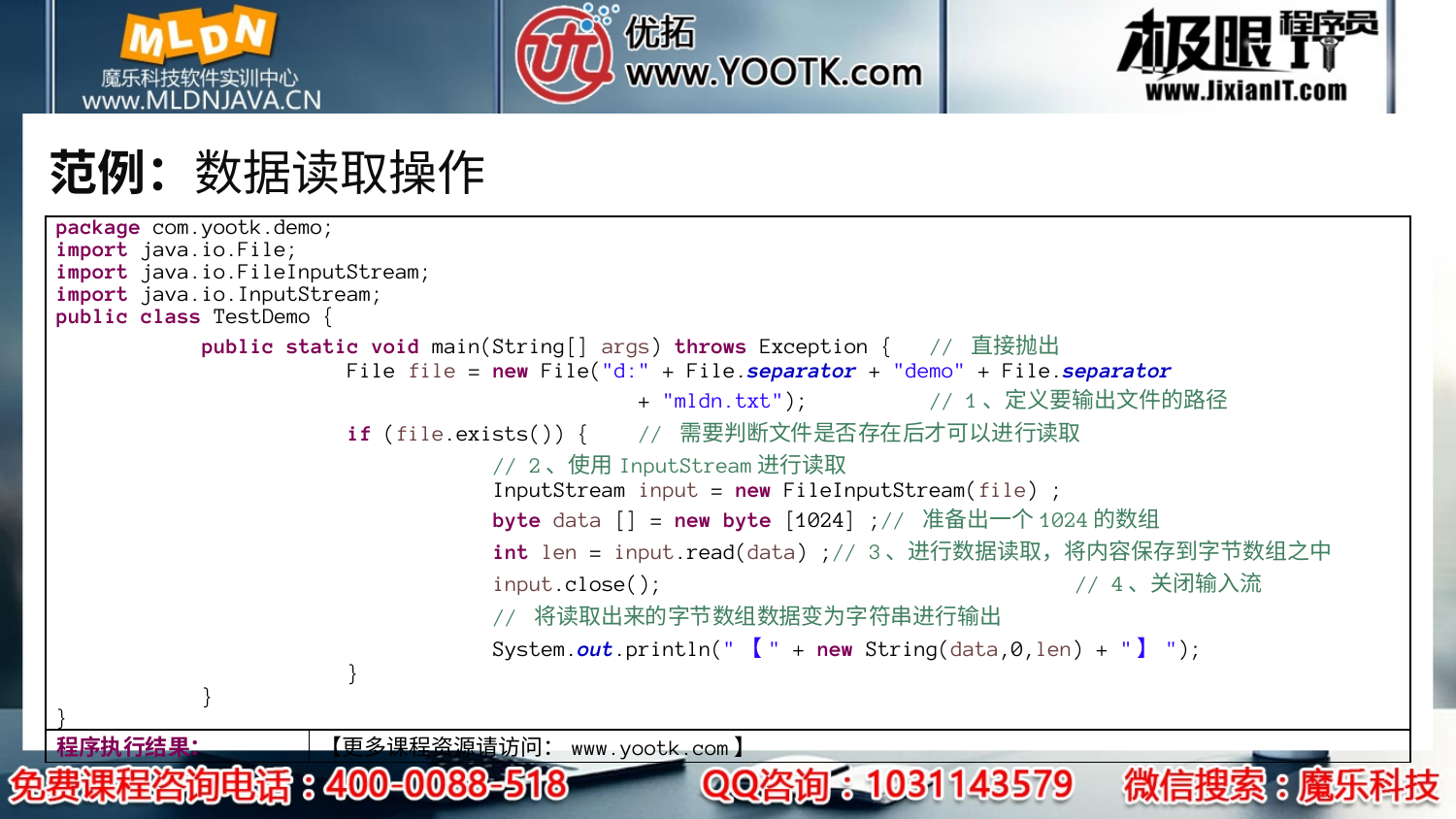

# 范例：数据读取操作
| package com.yootk.demo; import java.io.File; import java.io.FileInputStream; import java.io.InputStream; public class TestDemo { public static void main(String[] args) throws Exception { // 直接抛出 File file = new File("d:" + File.separator + "demo" + File.separator + "mldn.txt"); // 1、定义要输出文件的路径 if (file.exists()) { // 需要判断文件是否存在后才可以进行读取 // 2、使用InputStream进行读取 InputStream input = new FileInputStream(file) ; byte data [] = new byte [1024] ;// 准备出一个1024的数组 int len = input.read(data) ;// 3、进行数据读取，将内容保存到字节数组之中 input.close(); // 4、关闭输入流 // 将读取出来的字节数组数据变为字符串进行输出 System.out.println("【" + new String(data,0,len) + "】"); } } } |  |
| --- | --- |
| 程序执行结果： | 【更多课程资源请访问：www.yootk.com】 |